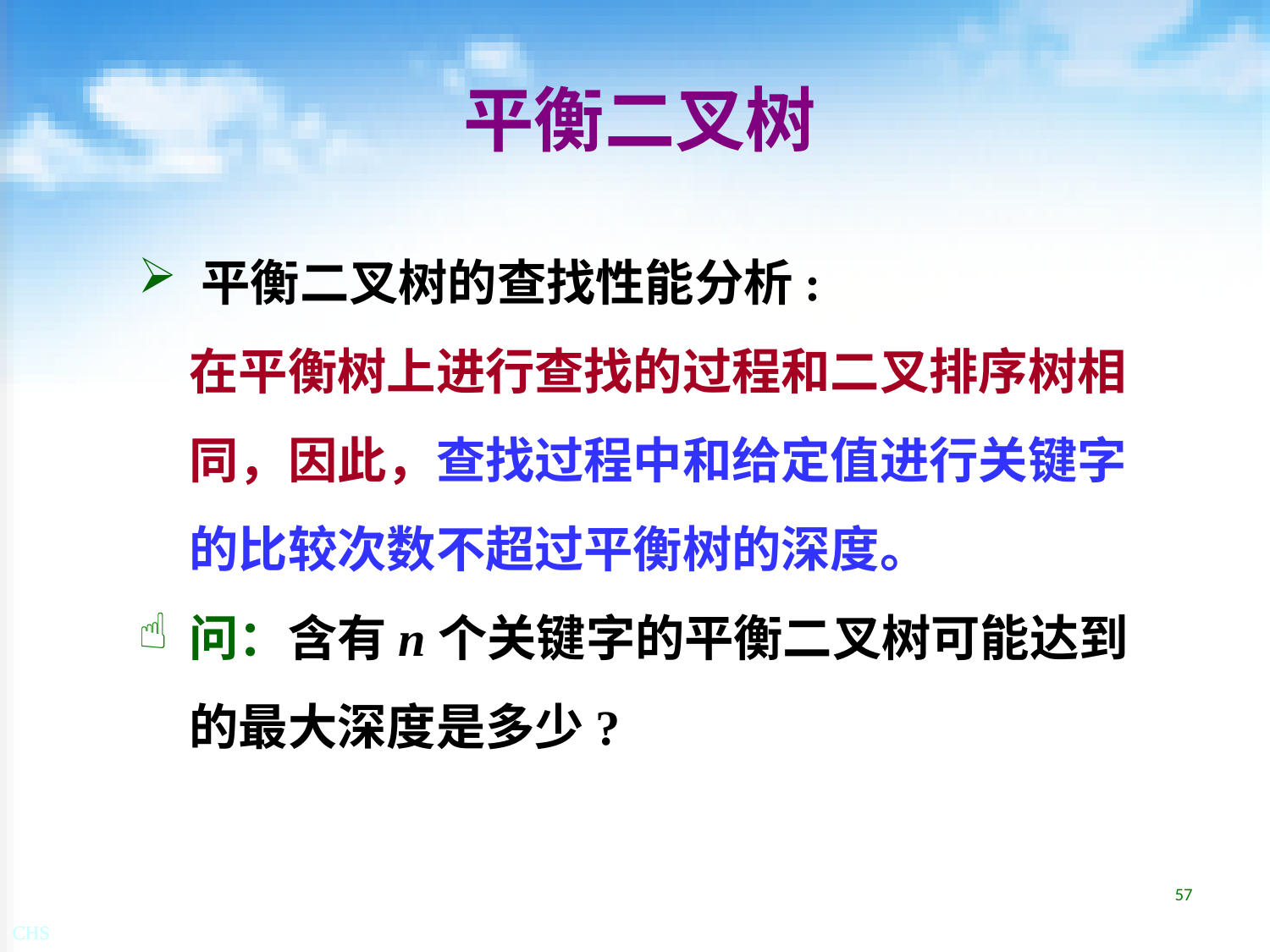

# 平衡二叉树
 平衡二叉树的查找性能分析:
	在平衡树上进行查找的过程和二叉排序树相同，因此，查找过程中和给定值进行关键字的比较次数不超过平衡树的深度。
问：含有n个关键字的平衡二叉树可能达到的最大深度是多少?
57